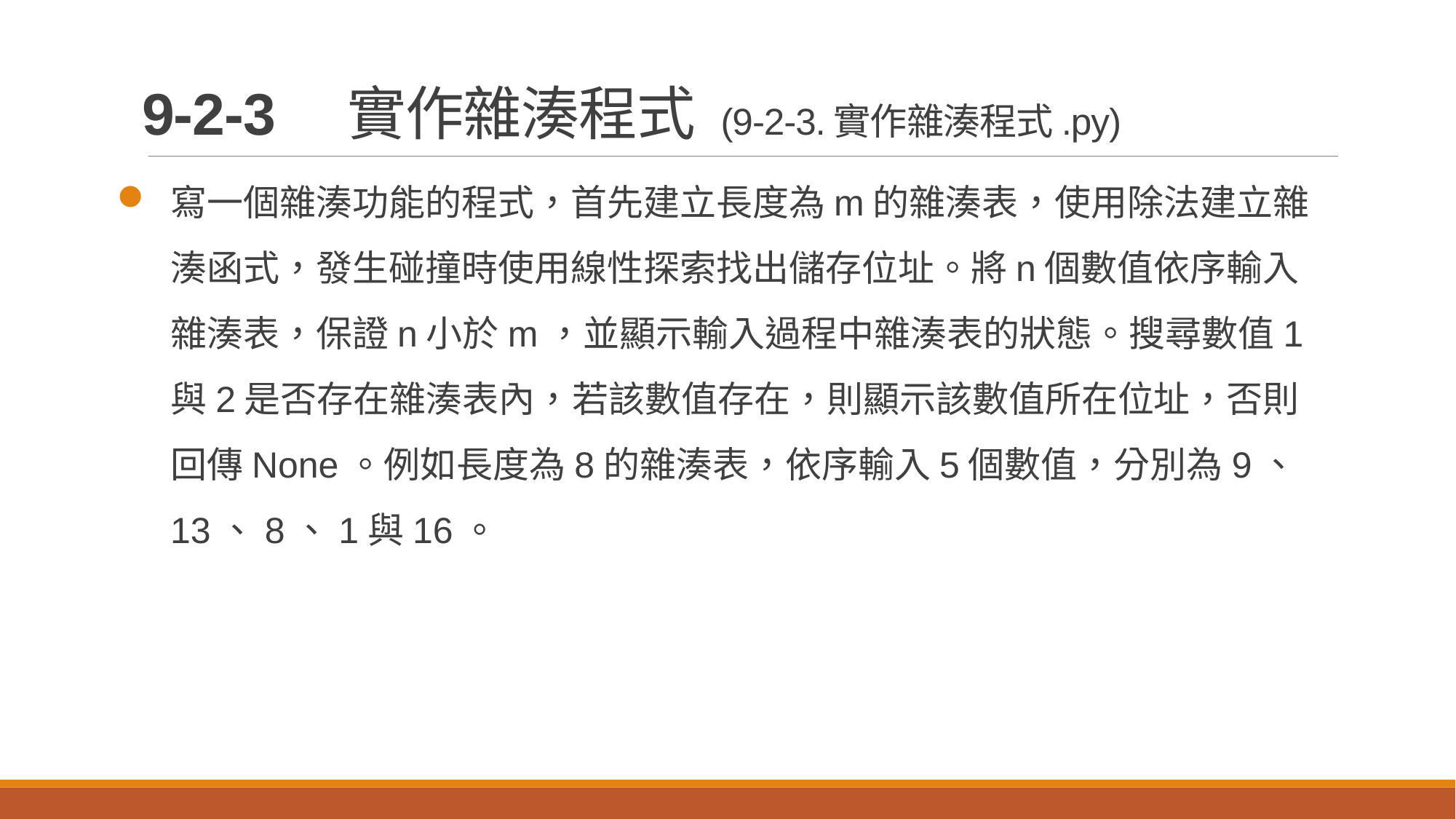

# 9-2-3　實作雜湊程式 (9-2-3.實作雜湊程式.py)
寫一個雜湊功能的程式，首先建立長度為m的雜湊表，使用除法建立雜湊函式，發生碰撞時使用線性探索找出儲存位址。將n個數值依序輸入雜湊表，保證n小於m，並顯示輸入過程中雜湊表的狀態。搜尋數值1與2是否存在雜湊表內，若該數值存在，則顯示該數值所在位址，否則回傳None。例如長度為8的雜湊表，依序輸入5個數值，分別為9、13、8、1與16。